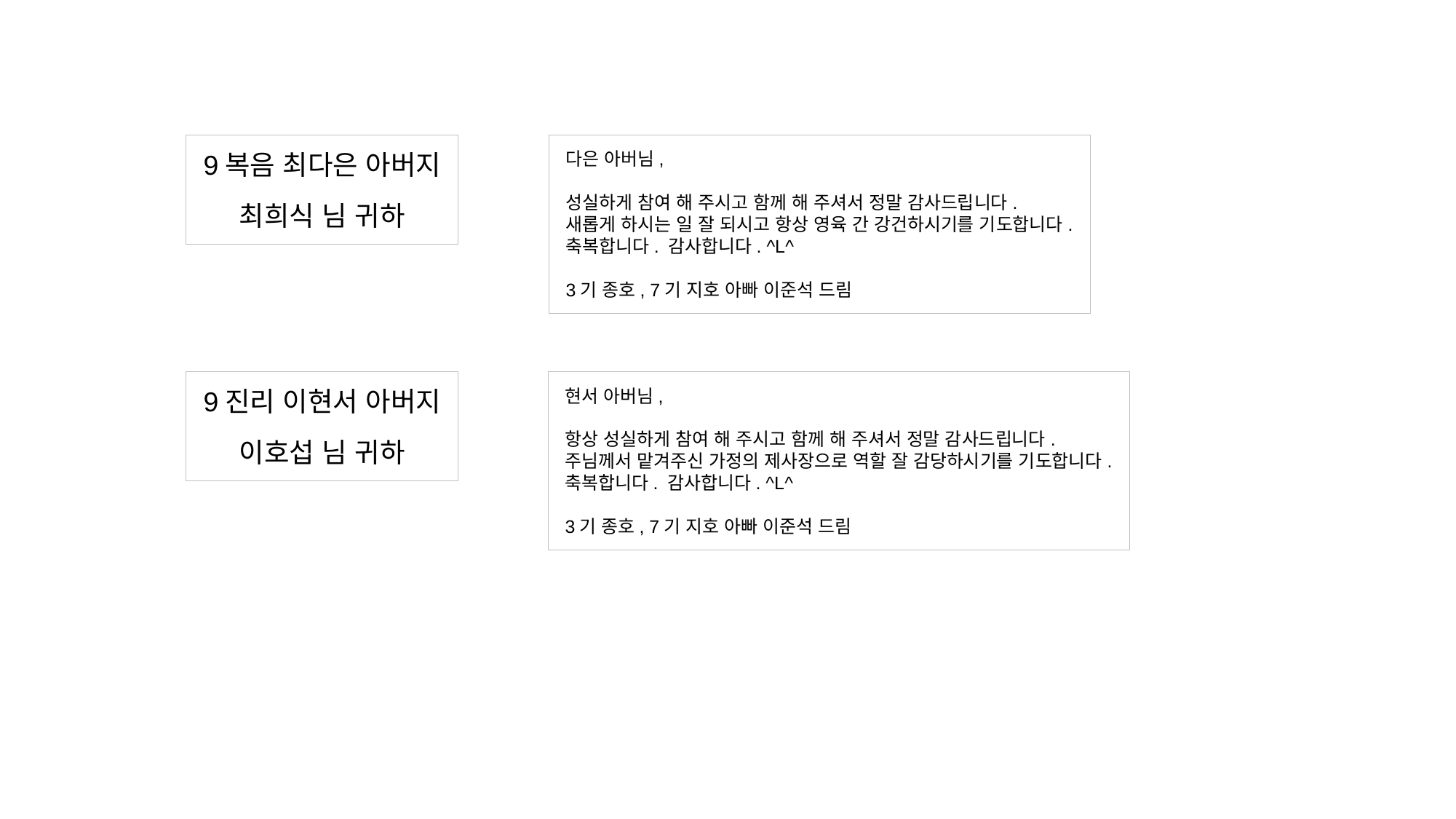

9복음 최다은 아버지

최희식 님 귀하
다은 아버님,

성실하게 참여 해 주시고 함께 해 주셔서 정말 감사드립니다.
새롭게 하시는 일 잘 되시고 항상 영육 간 강건하시기를 기도합니다.
축복합니다. 감사합니다. ^L^

3기 종호, 7기 지호 아빠 이준석 드림
현서 아버님,

항상 성실하게 참여 해 주시고 함께 해 주셔서 정말 감사드립니다.
주님께서 맡겨주신 가정의 제사장으로 역할 잘 감당하시기를 기도합니다.
축복합니다. 감사합니다. ^L^

3기 종호, 7기 지호 아빠 이준석 드림
9진리 이현서 아버지

이호섭 님 귀하